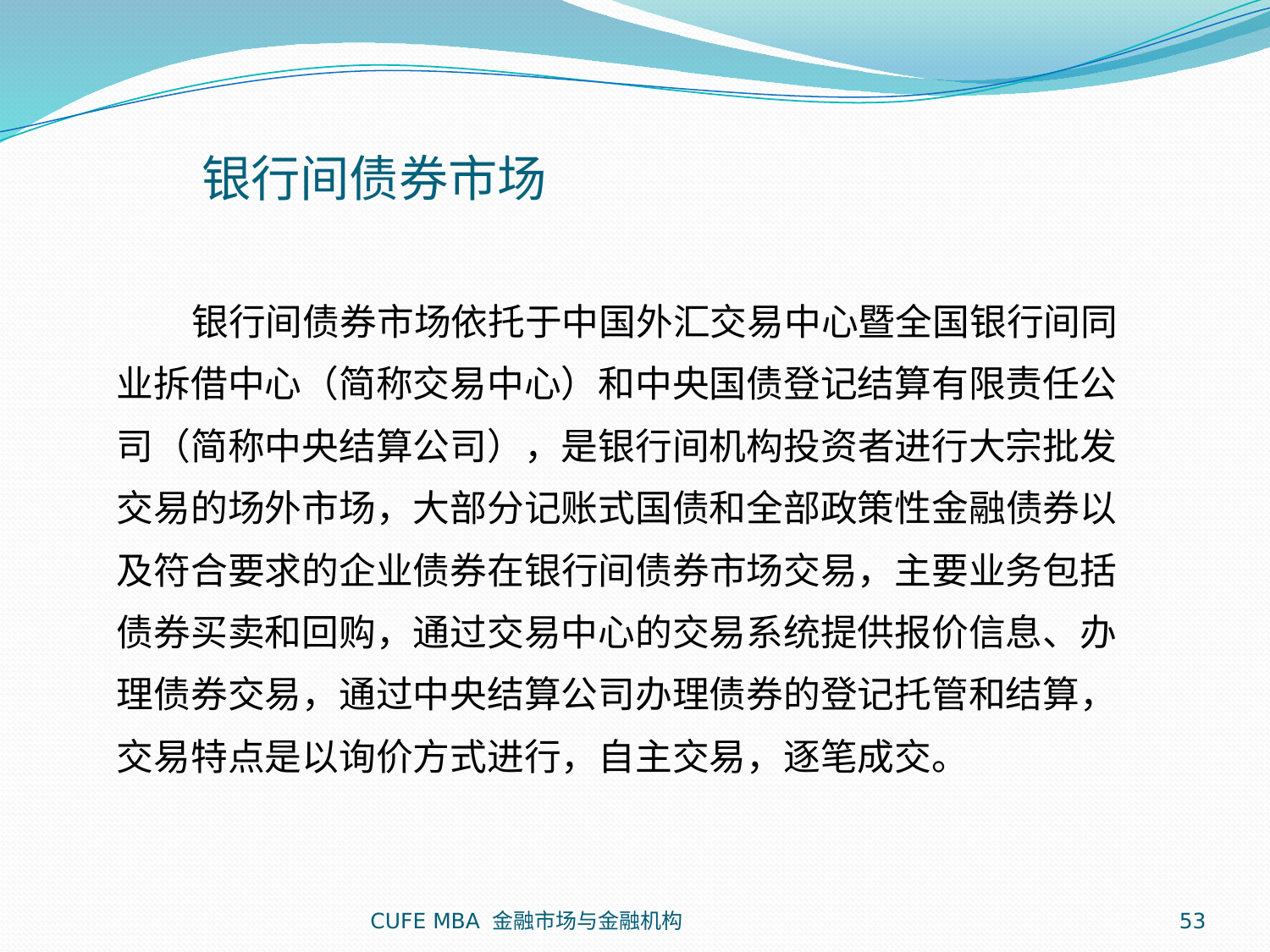

银行间债券市场
        银行间债券市场依托于中国外汇交易中心暨全国银行间同业拆借中心（简称交易中心）和中央国债登记结算有限责任公司（简称中央结算公司），是银行间机构投资者进行大宗批发交易的场外市场，大部分记账式国债和全部政策性金融债券以及符合要求的企业债券在银行间债券市场交易，主要业务包括债券买卖和回购，通过交易中心的交易系统提供报价信息、办理债券交易，通过中央结算公司办理债券的登记托管和结算，交易特点是以询价方式进行，自主交易，逐笔成交。
CUFE MBA 金融市场与金融机构
53